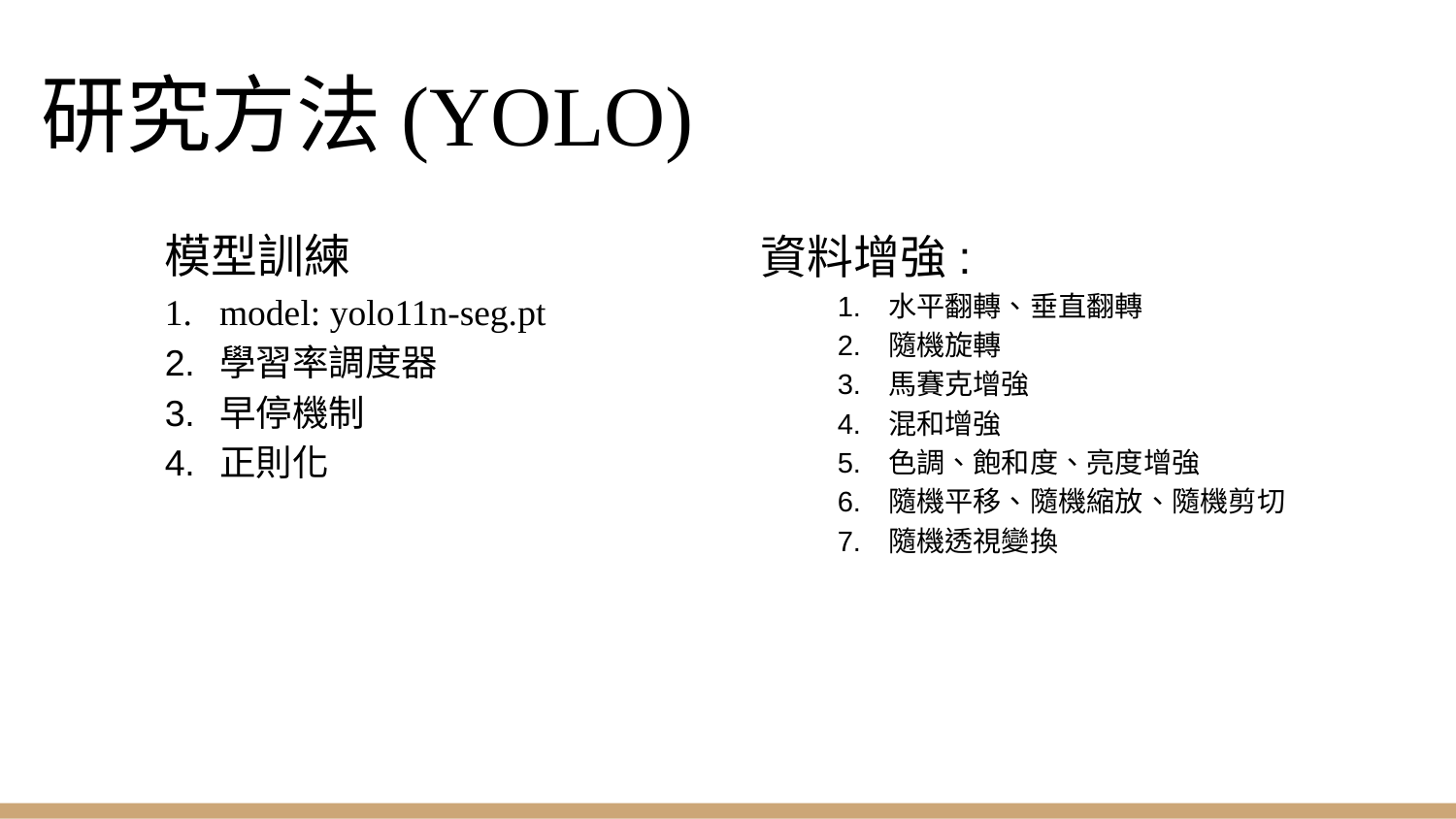

# 研究方法(YOLO)
模型訓練
model: yolo11n-seg.pt
學習率調度器
早停機制
正則化
資料增強:
水平翻轉、垂直翻轉
隨機旋轉
馬賽克增強
混和增強
色調、飽和度、亮度增強
隨機平移、隨機縮放、隨機剪切
隨機透視變換